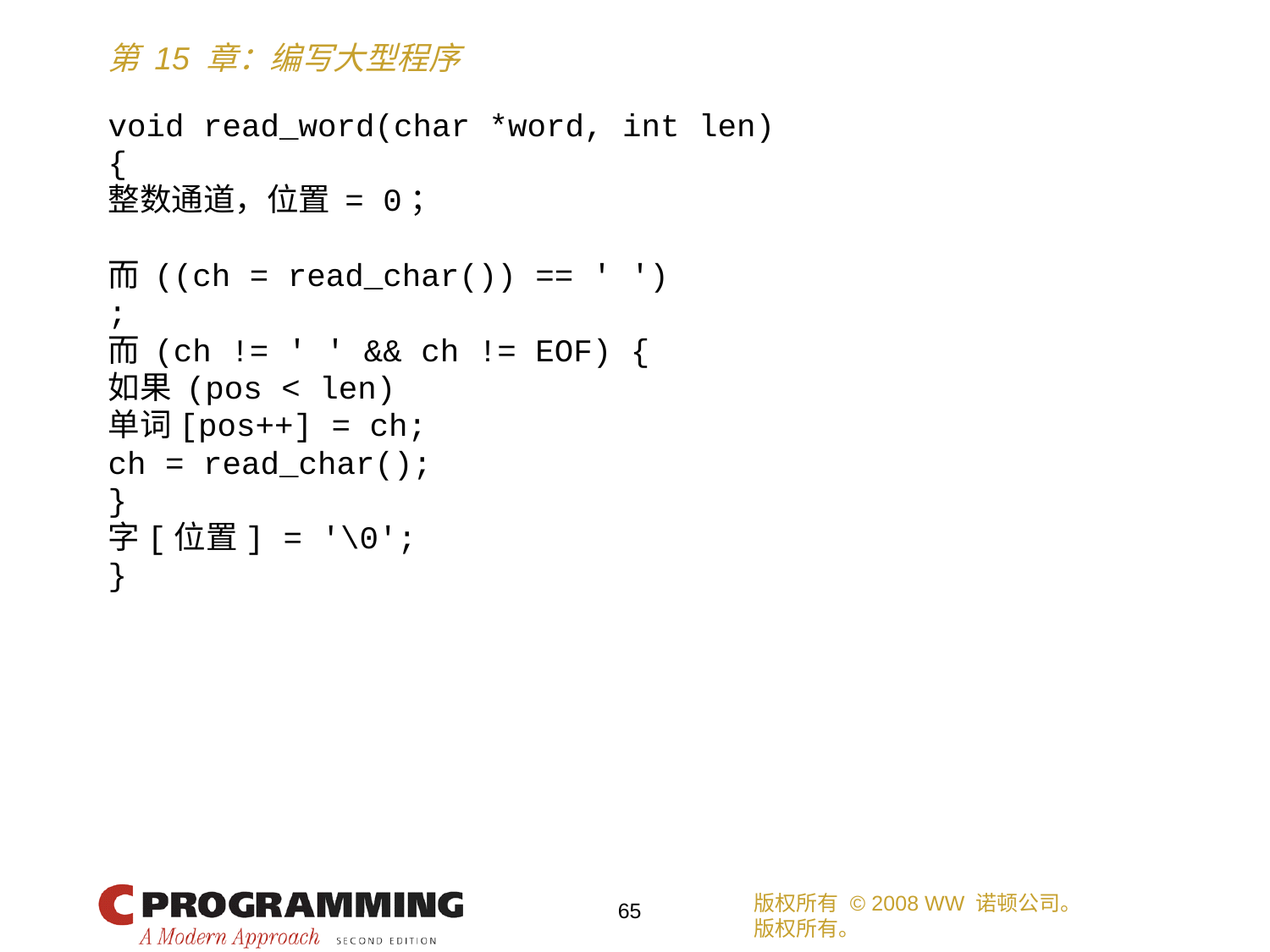

void read_word(char *word, int len)
{
整数通道，位置 = 0；

而 ((ch = read_char()) == ' ')
;
而 (ch != ' ' && ch != EOF) {
如果 (pos < len)
单词[pos++] = ch;
ch = read_char();
}
字[位置] = '\0';
}
版权所有 © 2008 WW 诺顿公司。
版权所有。
65